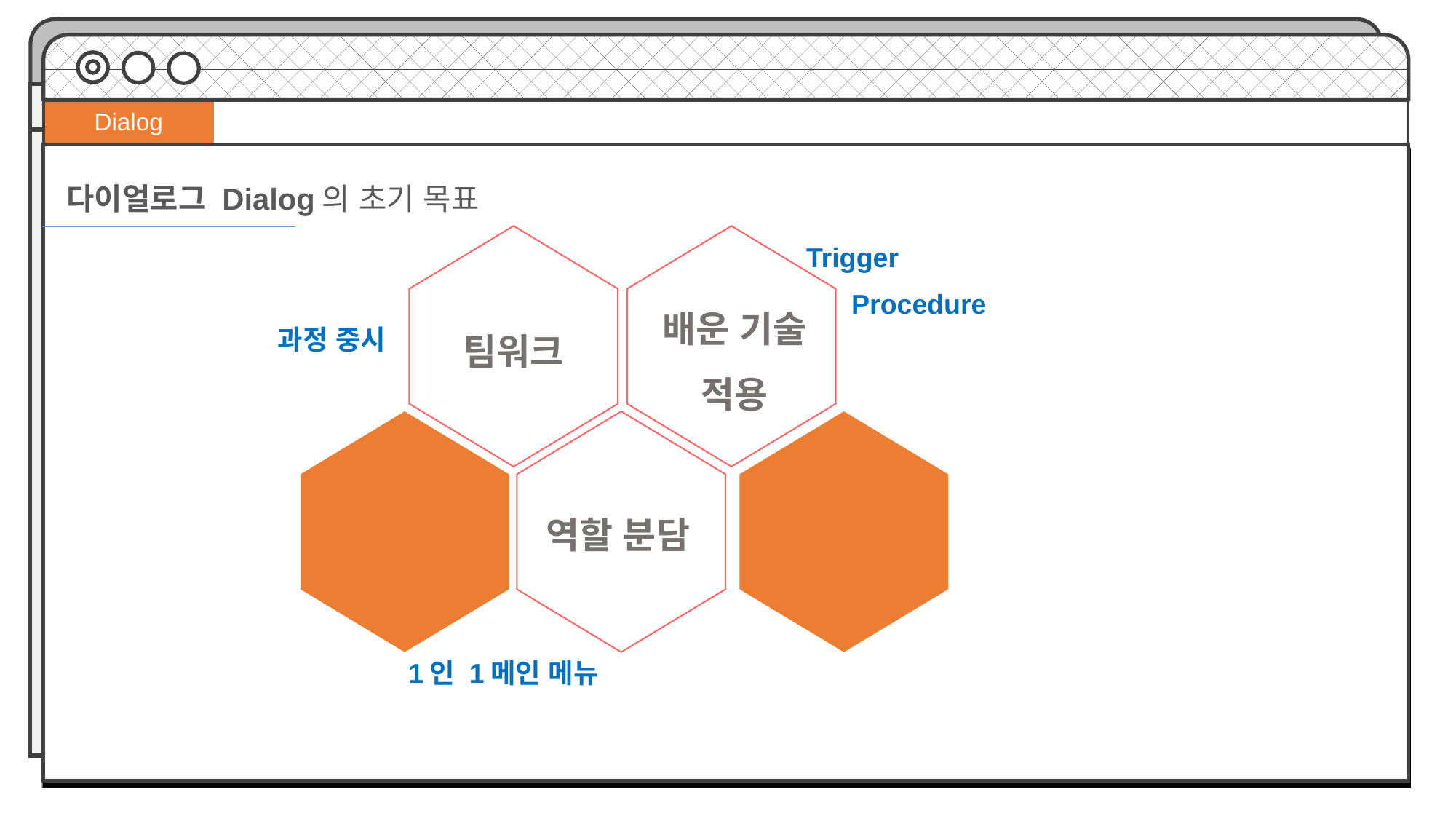

| Dialog |  |  |  |  |  |  |  |
| --- | --- | --- | --- | --- | --- | --- | --- |

다이얼로그 Dialog의 초기 목표
Trigger

Procedure
배운 기술
적용
과정 중시
팀워크

역할 분담
1인 1메인 메뉴